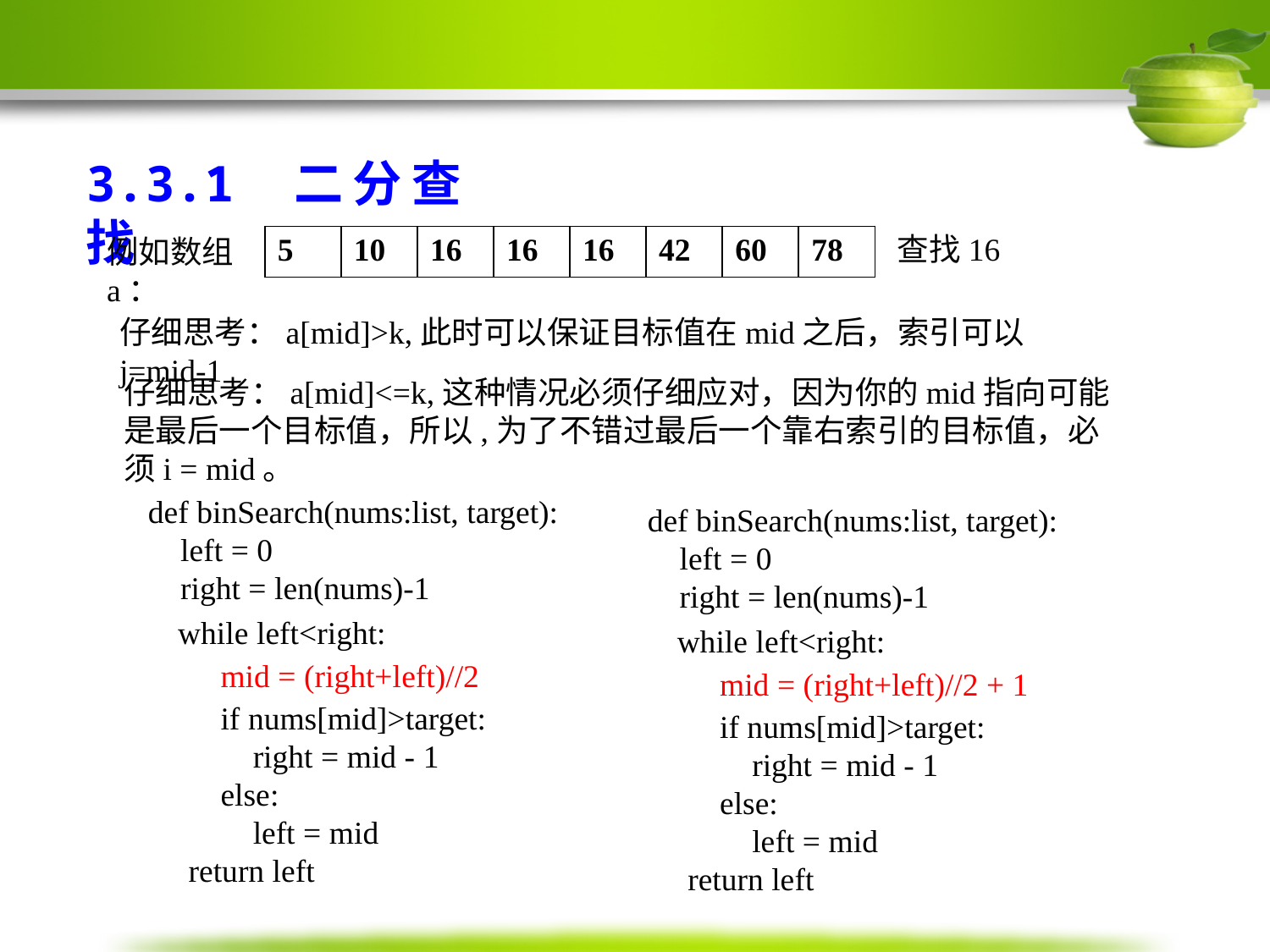

3.3.1 二分查找
查找16
例如数组a：
| 5 | 10 | 16 | 16 | 16 | 42 | 60 | 78 |
| --- | --- | --- | --- | --- | --- | --- | --- |
仔细思考：a[mid]>k,此时可以保证目标值在mid之后，索引可以j=mid-1
仔细思考：a[mid]<=k,这种情况必须仔细应对，因为你的mid指向可能是最后一个目标值，所以,为了不错过最后一个靠右索引的目标值，必须i = mid。
def binSearch(nums:list, target):
    left = 0
    right = len(nums)-1
def binSearch(nums:list, target):
    left = 0
    right = len(nums)-1
 while left<right:
 while left<right:
  mid = (right+left)//2

        if nums[mid]>target:
            right = mid - 1
        else:
            left = mid
    return left
  mid = (right+left)//2 + 1

        if nums[mid]>target:
            right = mid - 1
        else:
            left = mid
    return left